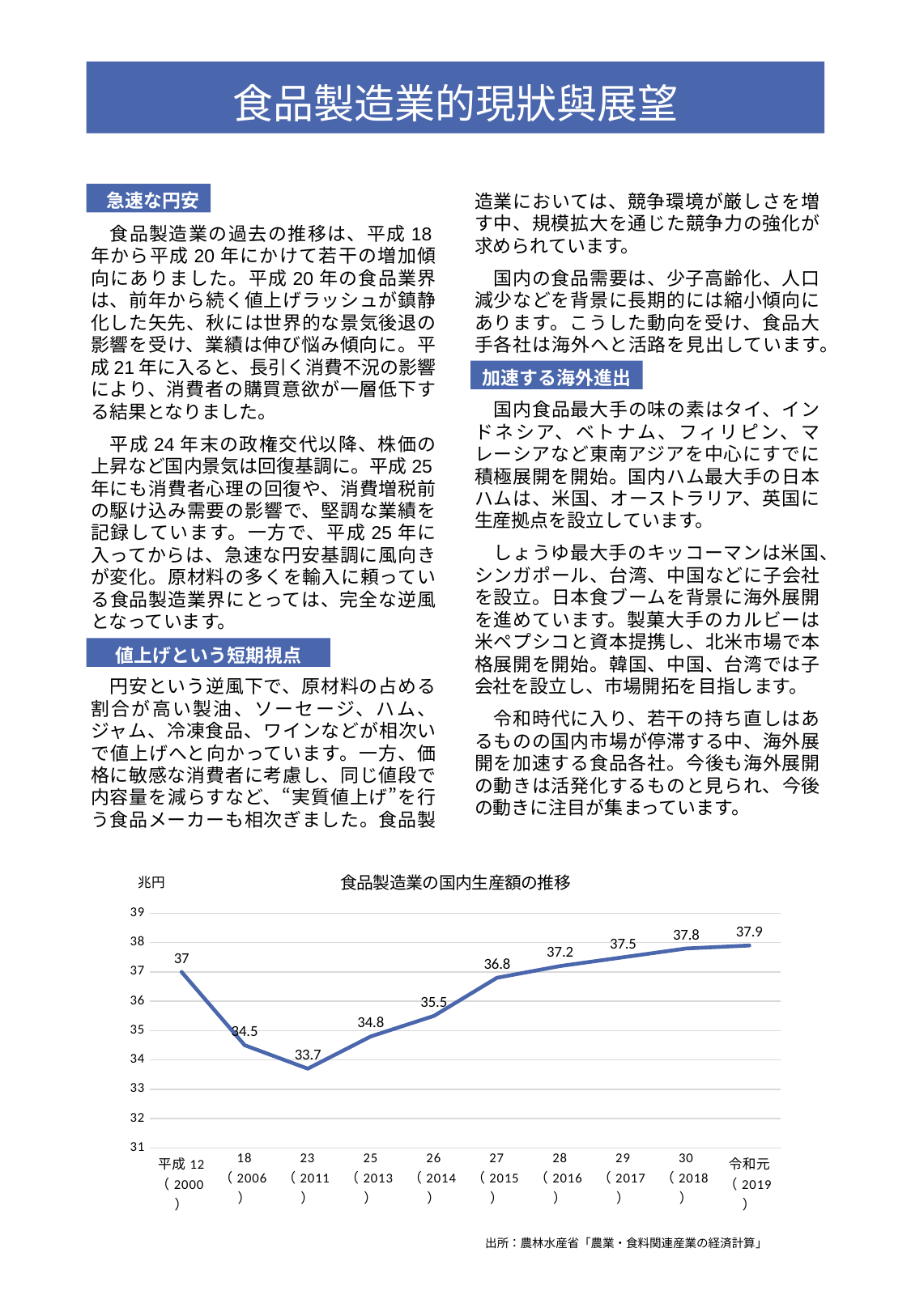

食品製造業的現狀與展望

食品製造業の過去の推移は、平成18年から平成20年にかけて若干の増加傾向にありました。平成20年の食品業界は、前年から続く値上げラッシュが鎮静化した矢先、秋には世界的な景気後退の影響を受け、業績は伸び悩み傾向に。平成21年に入ると、長引く消費不況の影響により、消費者の購買意欲が一層低下する結果となりました。
平成24年末の政権交代以降、株価の上昇など国内景気は回復基調に。平成25年にも消費者心理の回復や、消費増税前の駆け込み需要の影響で、堅調な業績を記録しています。一方で、平成25年に入ってからは、急速な円安基調に風向きが変化。原材料の多くを輸入に頼っている食品製造業界にとっては、完全な逆風となっています。

円安という逆風下で、原材料の占める割合が高い製油、ソーセージ、ハム、ジャム、冷凍食品、ワインなどが相次いで値上げへと向かっています。一方、価格に敏感な消費者に考慮し、同じ値段で内容量を減らすなど、“実質値上げ”を行う食品メーカーも相次ぎました。食品製造業においては、競争環境が厳しさを増す中、規模拡大を通じた競争力の強化が求められています。
国内の食品需要は、少子高齢化、人口減少などを背景に長期的には縮小傾向にあります。こうした動向を受け、食品大手各社は海外へと活路を見出しています。

国内食品最大手の味の素はタイ、インドネシア、ベトナム、フィリピン、マレーシアなど東南アジアを中心にすでに積極展開を開始。国内ハム最大手の日本ハムは、米国、オーストラリア、英国に生産拠点を設立しています。
しょうゆ最大手のキッコーマンは米国、シンガポール、台湾、中国などに子会社を設立。日本食ブームを背景に海外展開を進めています。製菓大手のカルビーは米ペプシコと資本提携し、北米市場で本格展開を開始。韓国、中国、台湾では子会社を設立し、市場開拓を目指します。
令和時代に入り、若干の持ち直しはあるものの国内市場が停滞する中、海外展開を加速する食品各社。今後も海外展開の動きは活発化するものと見られ、今後の動きに注目が集まっています。
 急速な円安
加速する海外進出
値上げという短期視点

### Chart: 食品製造業の国内生産額の推移

| Category | 食品製造業 |
|---|---|
| 平成12
（2000） | 37.0 |
| 18
（2006） | 34.5 |
| 23
（2011） | 33.7 |
| 25
（2013） | 34.8 |
| 26
（2014） | 35.5 |
| 27
（2015） | 36.8 |
| 28
（2016） | 37.2 |
| 29
（2017） | 37.5 |
| 30
（2018） | 37.8 |
| 令和元
（2019） | 37.9 |
出所：農林水産省「農業・食料関連産業の経済計算」